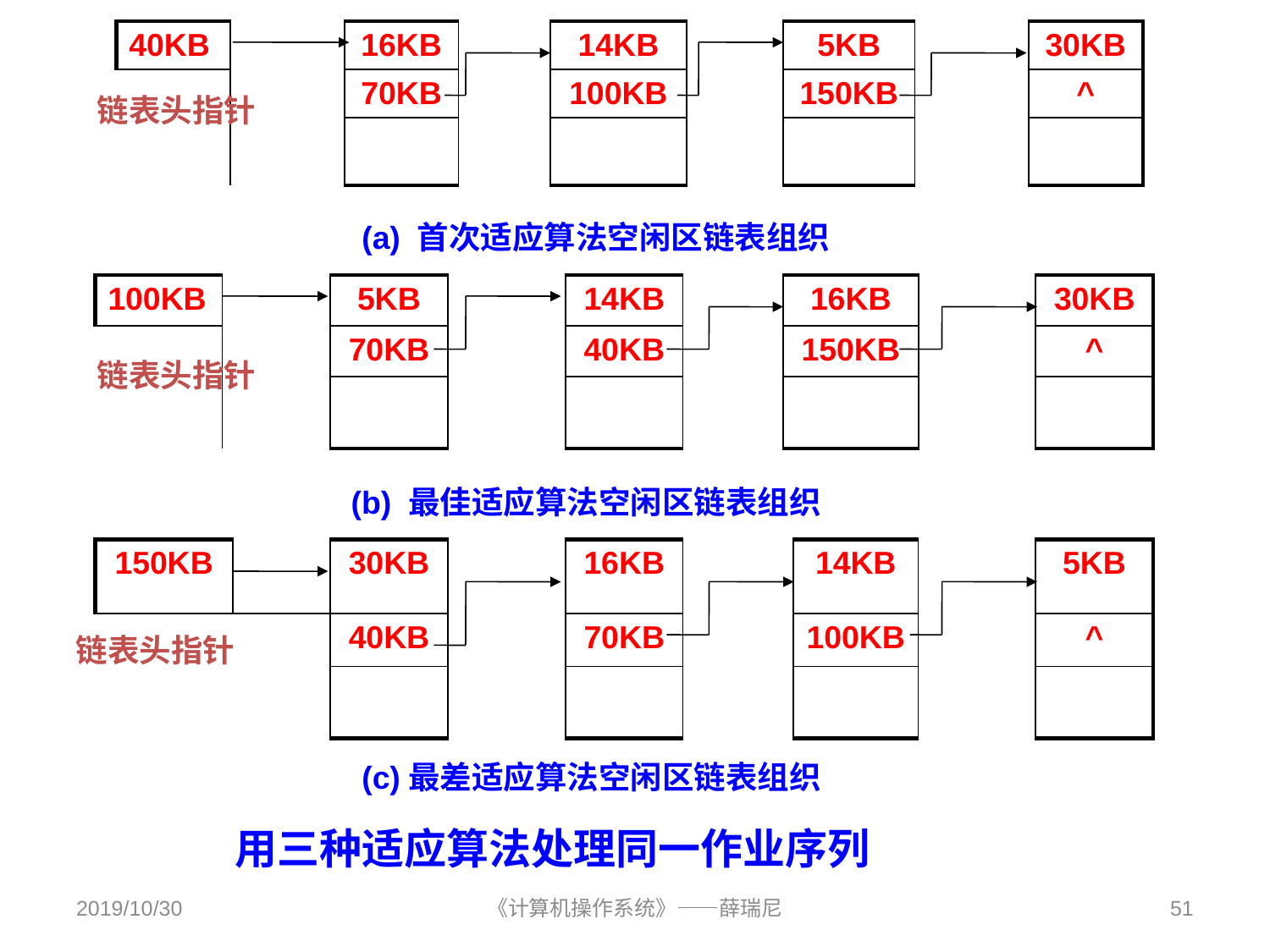

| 40KB |  | 16KB |  | 14KB |  | 5KB |  | 30KB |
| --- | --- | --- | --- | --- | --- | --- | --- | --- |
|  |  | 70KB |  | 100KB |  | 150KB |  | ^ |
|  |  |  |  |  |  |  |  |  |

链表头指针

(a) 首次适应算法空闲区链表组织
| 100KB |  | 5KB |  | 14KB |  | 16KB |  | 30KB |
| --- | --- | --- | --- | --- | --- | --- | --- | --- |
|  |  | 70KB |  | 40KB |  | 150KB |  | ^ |
|  |  |  |  |  |  |  |  |  |

链表头指针

(b) 最佳适应算法空闲区链表组织
| 150KB |  | 30KB |  | 16KB |  | 14KB |  | 5KB |
| --- | --- | --- | --- | --- | --- | --- | --- | --- |
|  |  | 40KB |  | 70KB |  | 100KB |  | ^ |
|  |  |  |  |  |  |  |  |  |

链表头指针

(c)最差适应算法空闲区链表组织
      用三种适应算法处理同一作业序列
2019/10/30
《计算机操作系统》——薛瑞尼
51